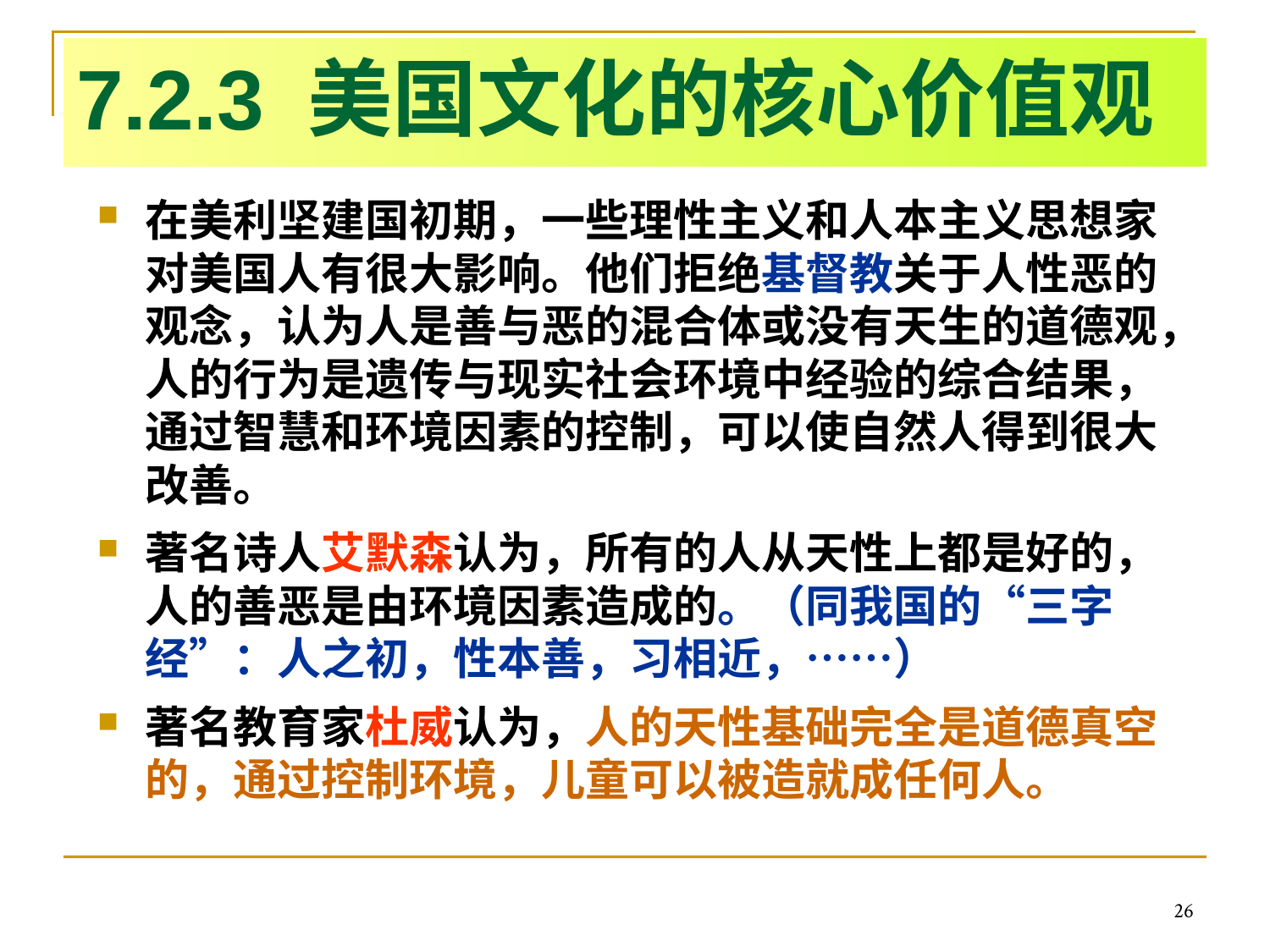

# 7.2.3 美国文化的核心价值观
在美利坚建国初期，一些理性主义和人本主义思想家对美国人有很大影响。他们拒绝基督教关于人性恶的观念，认为人是善与恶的混合体或没有天生的道德观，人的行为是遗传与现实社会环境中经验的综合结果，通过智慧和环境因素的控制，可以使自然人得到很大改善。
著名诗人艾默森认为，所有的人从天性上都是好的，人的善恶是由环境因素造成的。（同我国的“三字经”：人之初，性本善，习相近，……）
著名教育家杜威认为，人的天性基础完全是道德真空的，通过控制环境，儿童可以被造就成任何人。
26